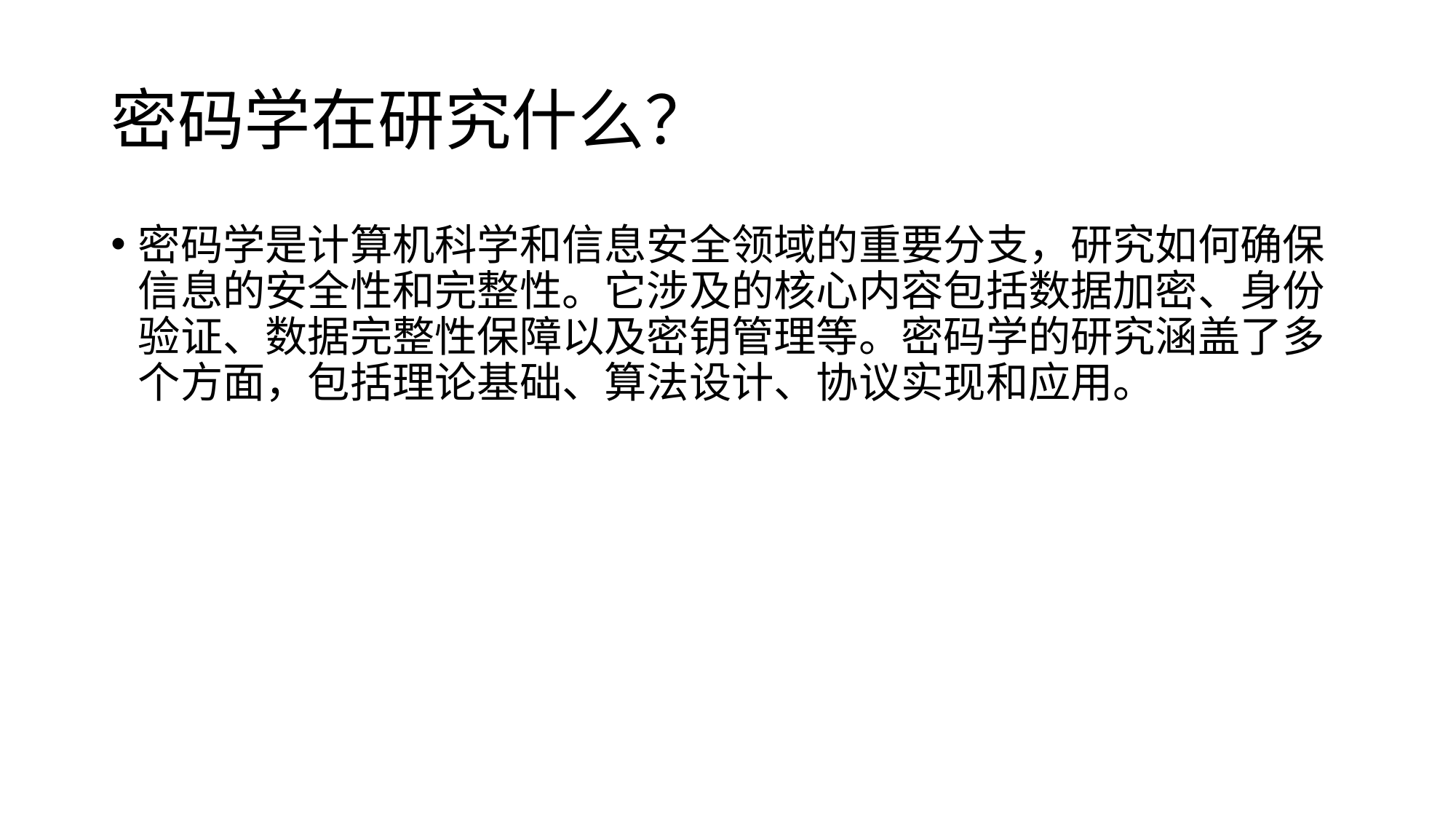

# 密码学在研究什么？
密码学是计算机科学和信息安全领域的重要分支，研究如何确保信息的安全性和完整性。它涉及的核心内容包括数据加密、身份验证、数据完整性保障以及密钥管理等。密码学的研究涵盖了多个方面，包括理论基础、算法设计、协议实现和应用。